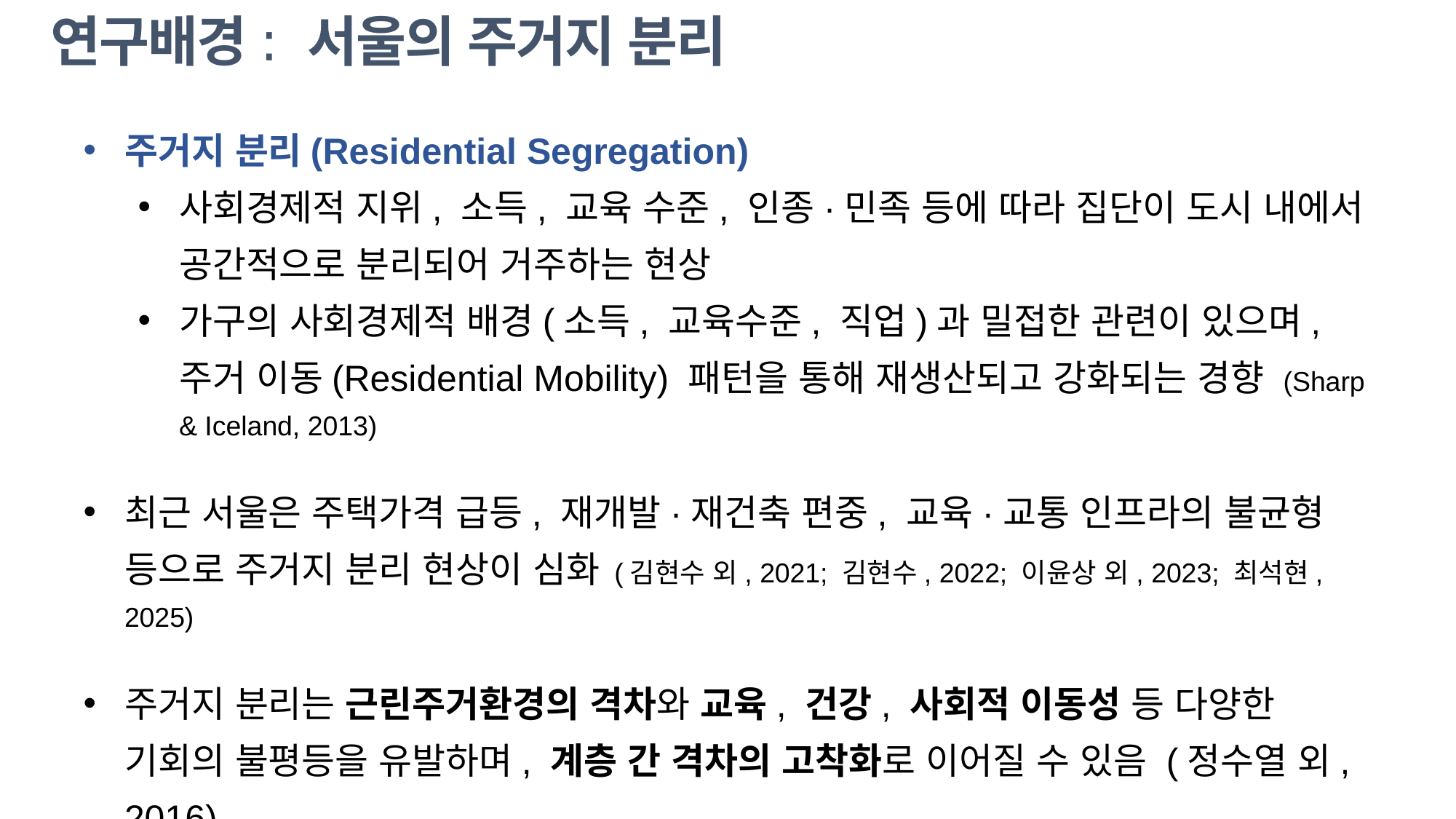

# 연구배경: 서울의 주거지 분리
주거지 분리(Residential Segregation)
사회경제적 지위, 소득, 교육 수준, 인종·민족 등에 따라 집단이 도시 내에서 공간적으로 분리되어 거주하는 현상
가구의 사회경제적 배경(소득, 교육수준, 직업)과 밀접한 관련이 있으며, 주거 이동(Residential Mobility) 패턴을 통해 재생산되고 강화되는 경향 (Sharp & Iceland, 2013)

최근 서울은 주택가격 급등, 재개발·재건축 편중, 교육·교통 인프라의 불균형 등으로 주거지 분리 현상이 심화 (김현수 외, 2021; 김현수, 2022; 이윤상 외, 2023; 최석현, 2025)

주거지 분리는 근린주거환경의 격차와 교육, 건강, 사회적 이동성 등 다양한 기회의 불평등을 유발하며, 계층 간 격차의 고착화로 이어질 수 있음 (정수열 외, 2016)